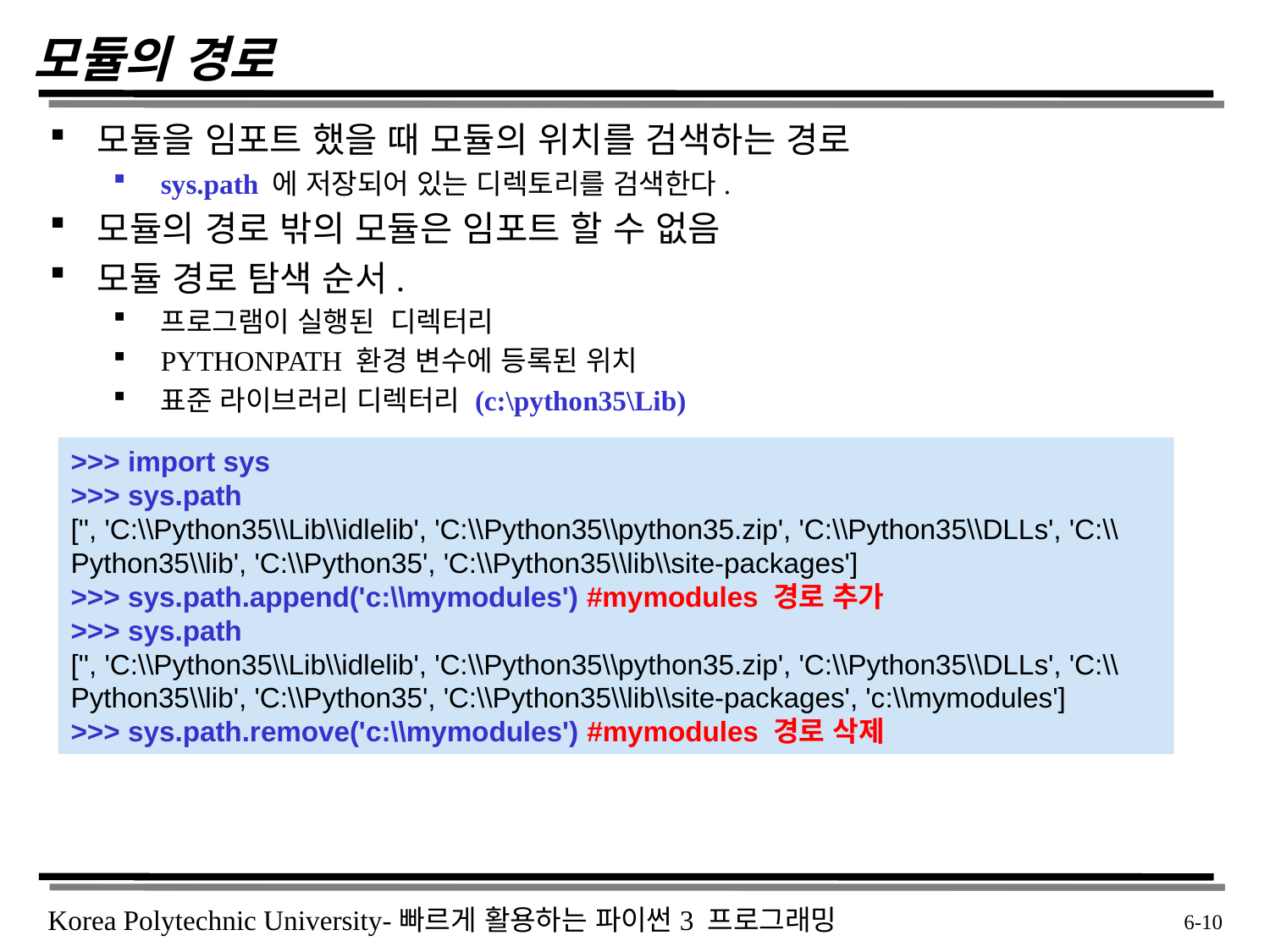

# 모듈의 경로
모듈을 임포트 했을 때 모듈의 위치를 검색하는 경로
sys.path 에 저장되어 있는 디렉토리를 검색한다.
모듈의 경로 밖의 모듈은 임포트 할 수 없음
모듈 경로 탐색 순서.
프로그램이 실행된  디렉터리
PYTHONPATH 환경 변수에 등록된 위치
표준 라이브러리 디렉터리 (c:\python35\Lib)

>>> import sys
>>> sys.path
['', 'C:\\Python35\\Lib\\idlelib', 'C:\\Python35\\python35.zip', 'C:\\Python35\\DLLs', 'C:\\Python35\\lib', 'C:\\Python35', 'C:\\Python35\\lib\\site-packages']
>>> sys.path.append('c:\\mymodules') #mymodules 경로 추가
>>> sys.path
['', 'C:\\Python35\\Lib\\idlelib', 'C:\\Python35\\python35.zip', 'C:\\Python35\\DLLs', 'C:\\Python35\\lib', 'C:\\Python35', 'C:\\Python35\\lib\\site-packages', 'c:\\mymodules']
>>> sys.path.remove('c:\\mymodules') #mymodules 경로 삭제
 6-10